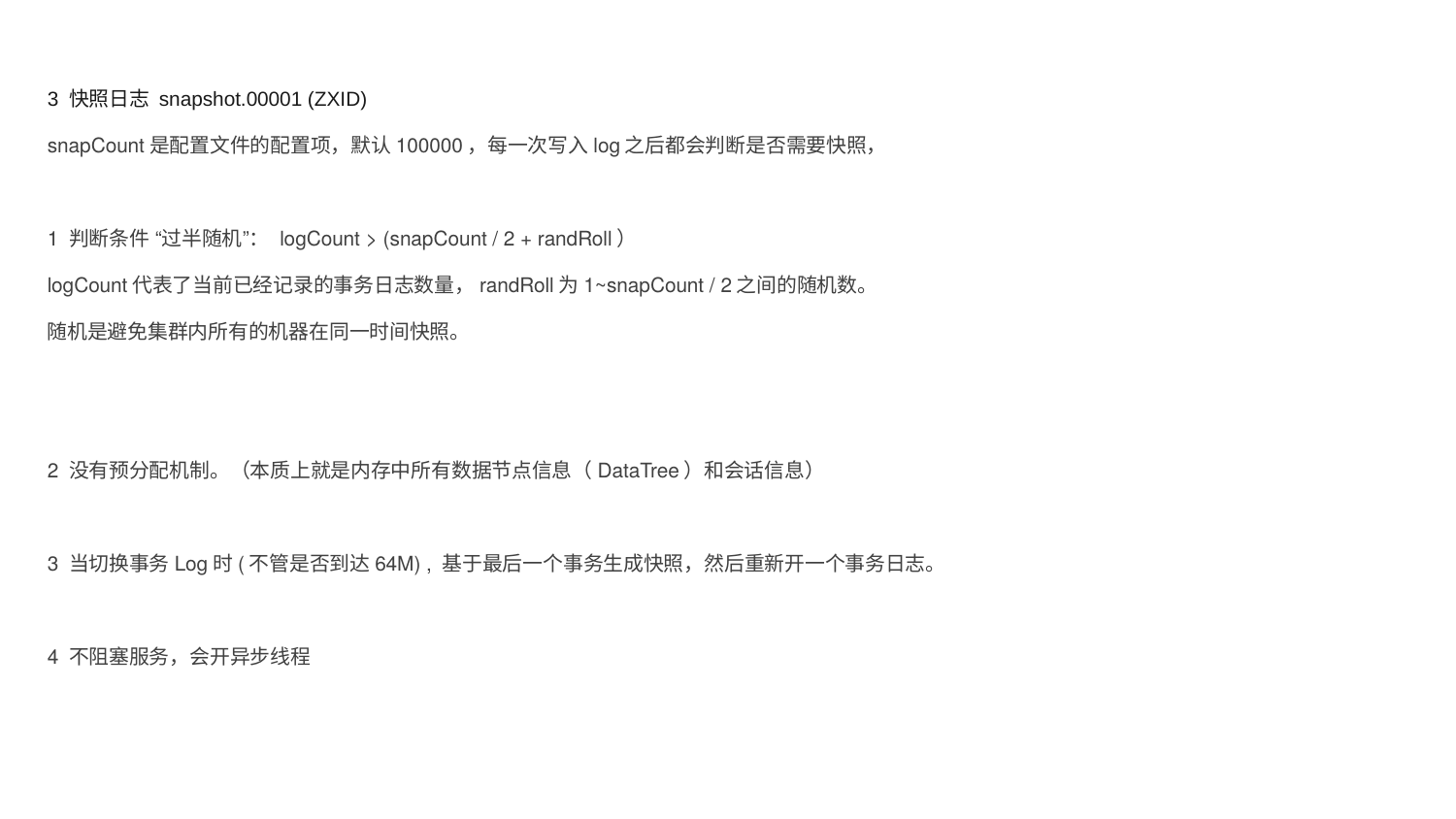

3 快照日志 snapshot.00001 (ZXID)
snapCount是配置文件的配置项，默认100000，每一次写入log之后都会判断是否需要快照，

1 判断条件 “过半随机”： logCount > (snapCount / 2 + randRoll）
logCount代表了当前已经记录的事务日志数量，randRoll为1~snapCount / 2之间的随机数。
随机是避免集群内所有的机器在同一时间快照。

2 没有预分配机制。（本质上就是内存中所有数据节点信息（DataTree）和会话信息）

3 当切换事务Log时(不管是否到达64M) , 基于最后一个事务生成快照，然后重新开一个事务日志。

4 不阻塞服务，会开异步线程